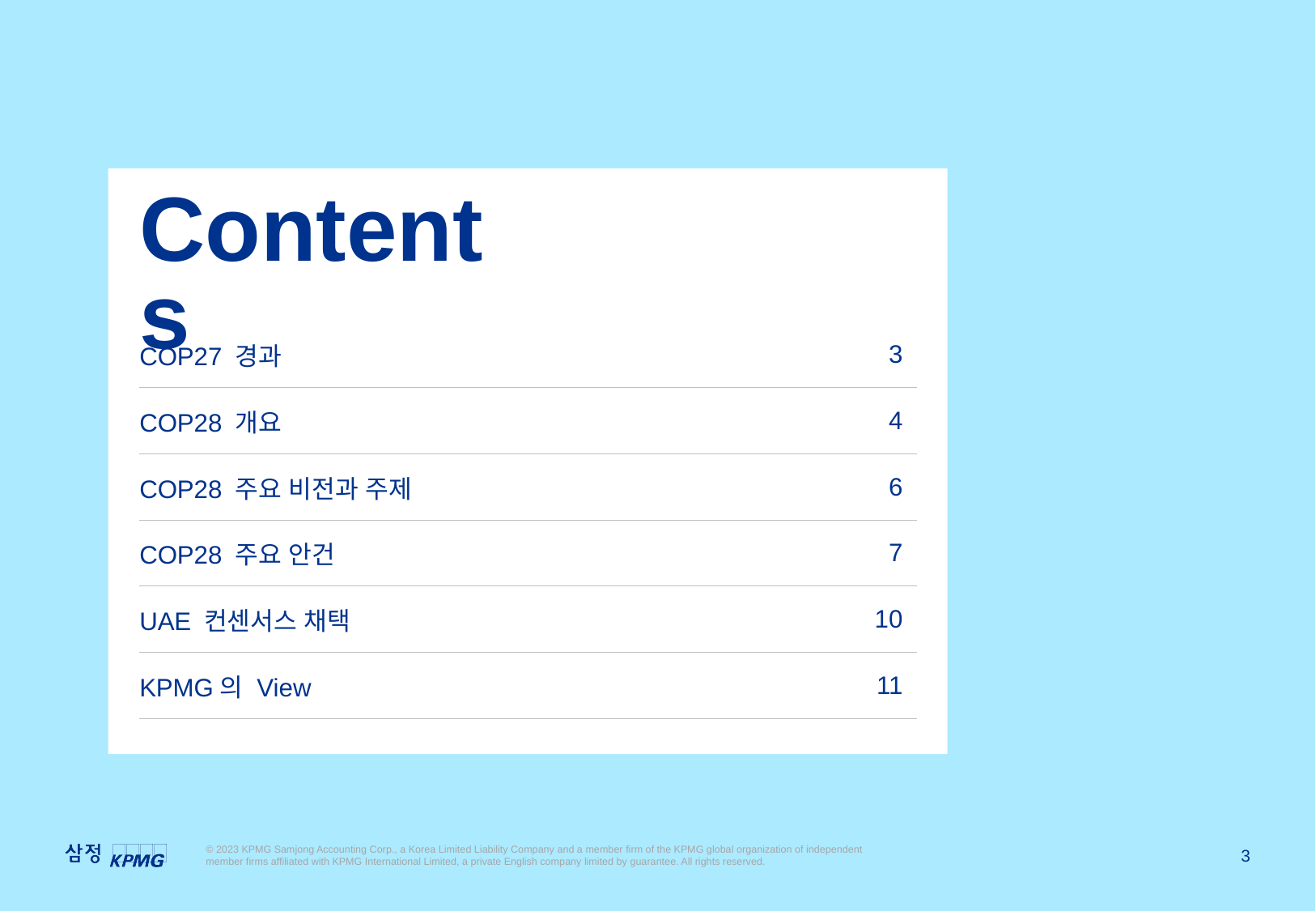

| COP27 경과 | 3 |
| --- | --- |
| COP28 개요 | 4 |
| COP28 주요 비전과 주제 | 6 |
| COP28 주요 안건 | 7 |
| UAE 컨센서스 채택 | 10 |
| KPMG의 View | 11 |